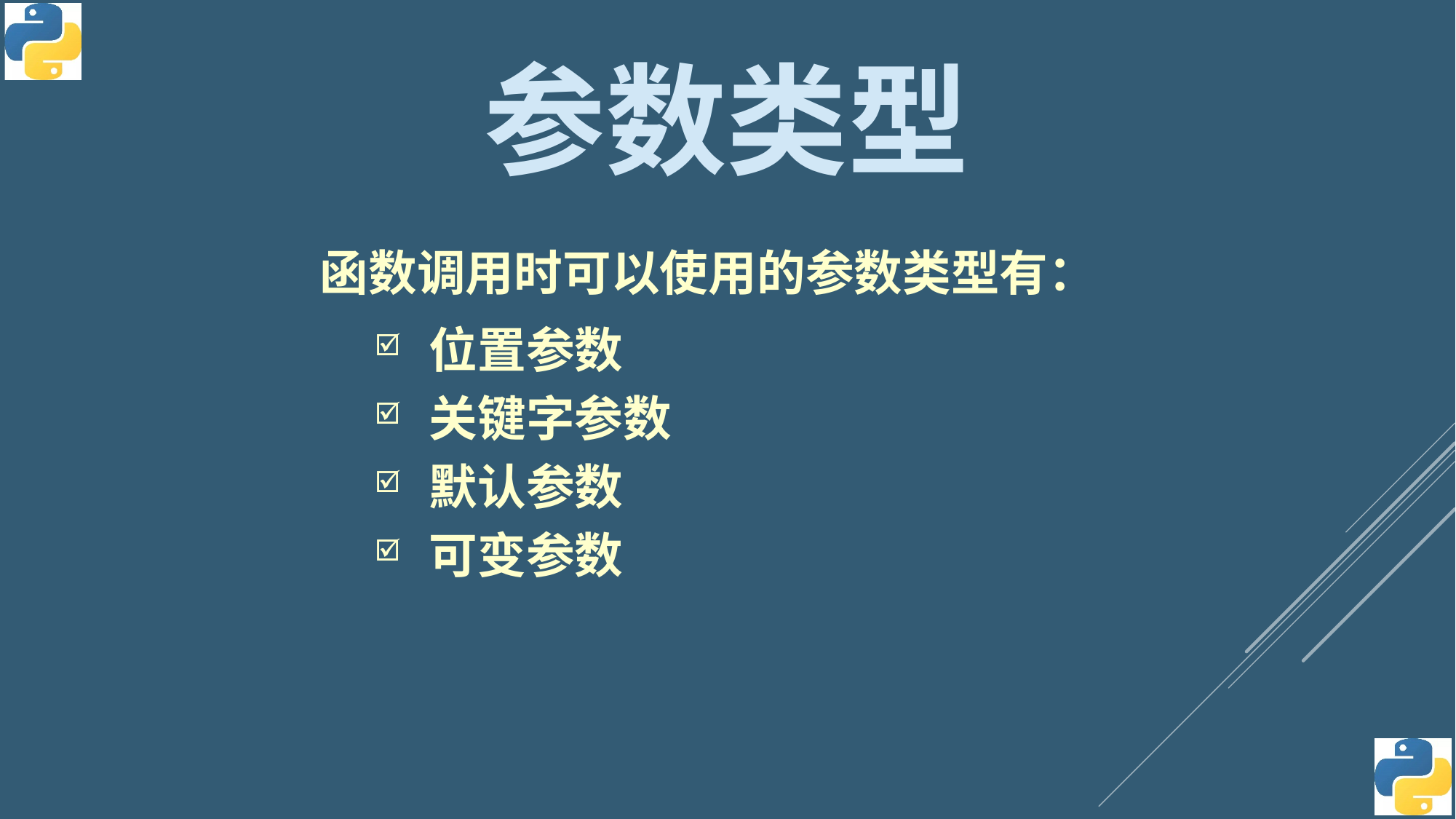

参数类型
函数调用时可以使用的参数类型有：
位置参数
关键字参数
默认参数
可变参数